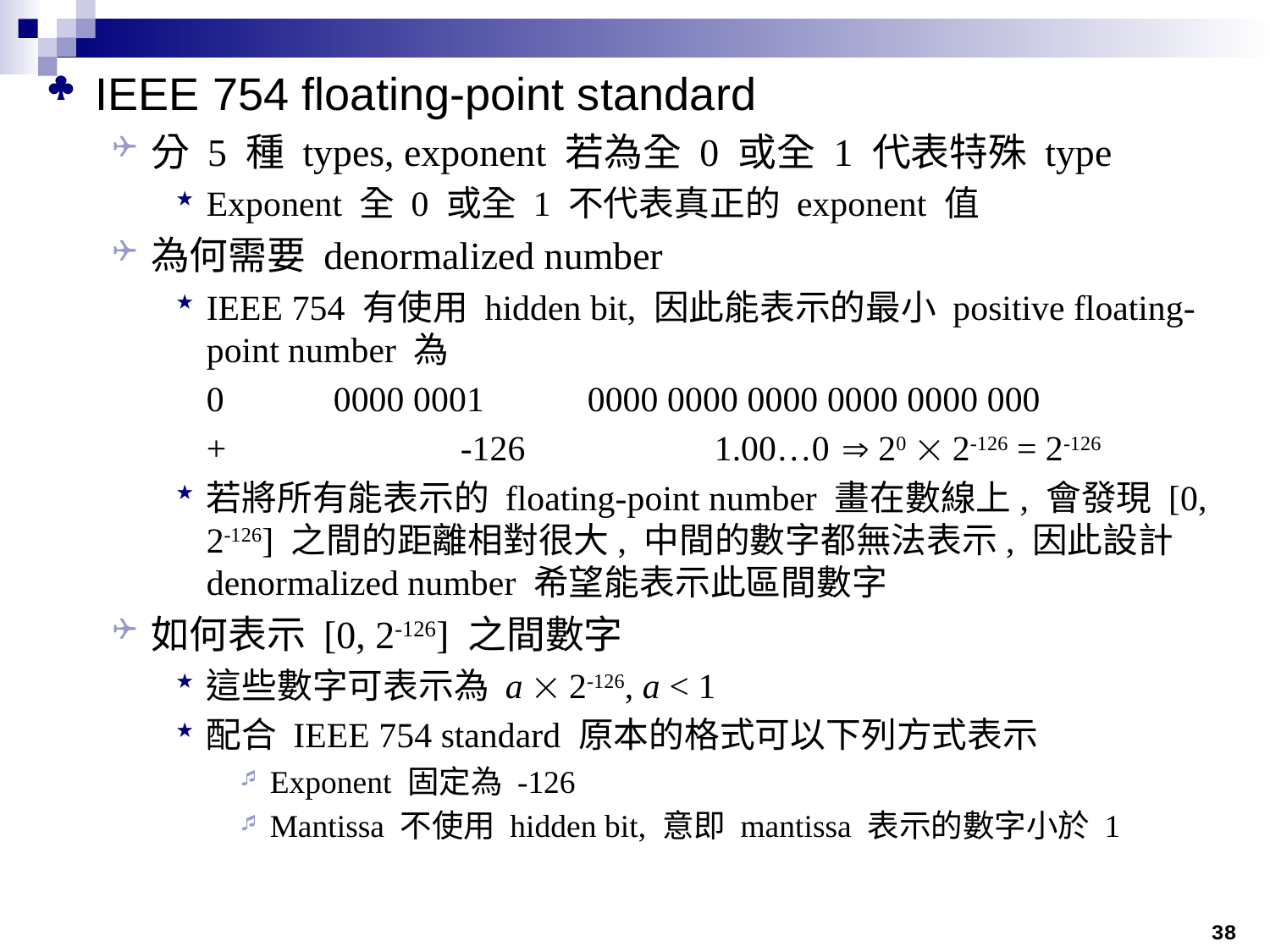

IEEE 754 floating-point standard
分 5 種 types, exponent 若為全 0 或全 1 代表特殊 type
Exponent 全 0 或全 1 不代表真正的 exponent 值
為何需要 denormalized number
IEEE 754 有使用 hidden bit, 因此能表示的最小 positive floating-point number 為
	0	0000 0001	0000 0000 0000 0000 0000 000
	+		-126		1.00…0	⇒ 20 × 2-126 = 2-126
若將所有能表示的 floating-point number 畫在數線上, 會發現 [0, 2-126] 之間的距離相對很大, 中間的數字都無法表示, 因此設計 denormalized number 希望能表示此區間數字
如何表示 [0, 2-126] 之間數字
這些數字可表示為 a × 2-126, a < 1
配合 IEEE 754 standard 原本的格式可以下列方式表示
Exponent 固定為 -126
Mantissa 不使用 hidden bit, 意即 mantissa 表示的數字小於 1
38